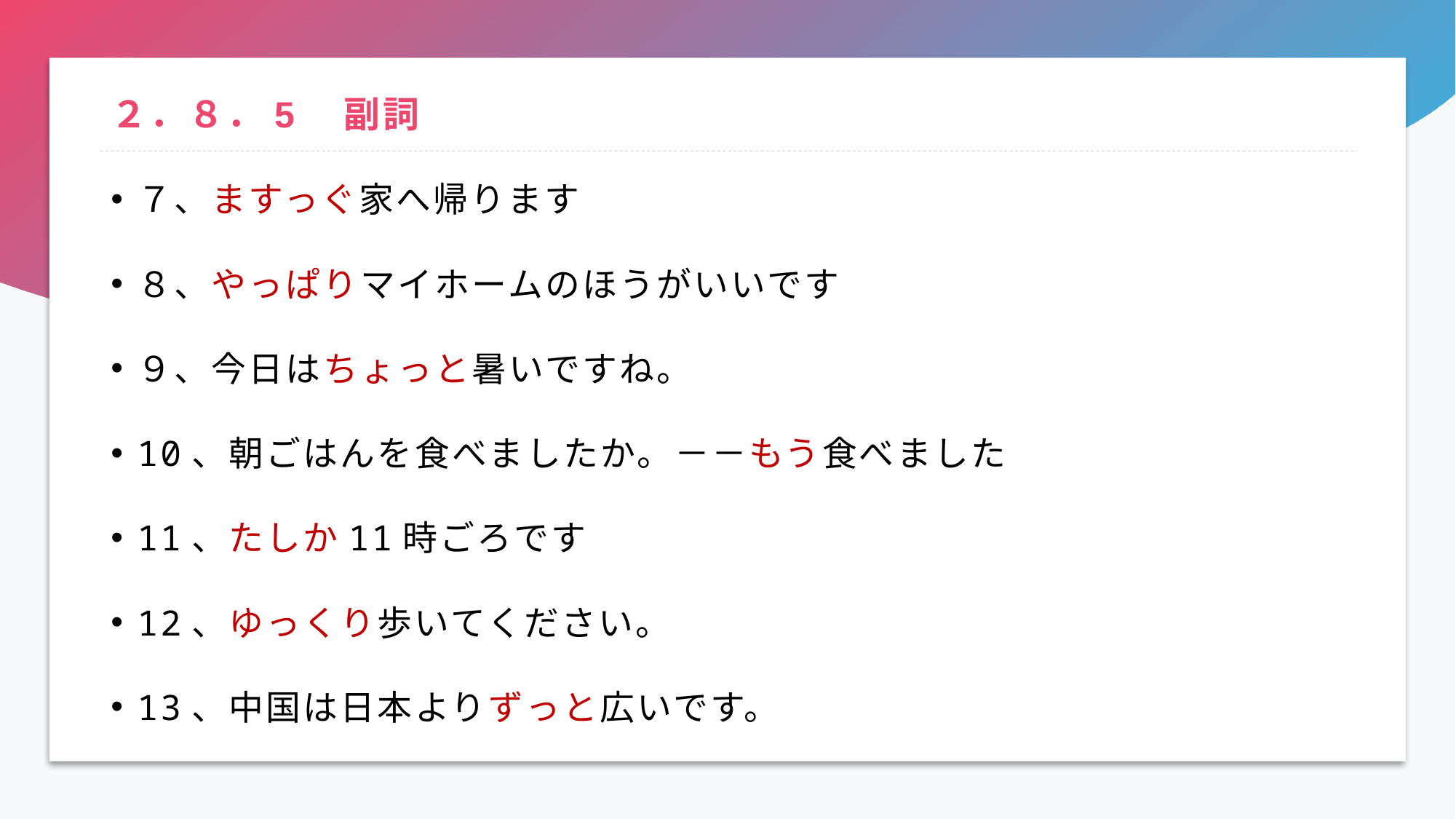

# ２．８．5　副詞
７、ますっぐ家へ帰ります
８、やっぱりマイホームのほうがいいです
９、今日はちょっと暑いですね。
10、朝ごはんを食べましたか。－－もう食べました
11、たしか11時ごろです
12、ゆっくり歩いてください。
13、中国は日本よりずっと広いです。